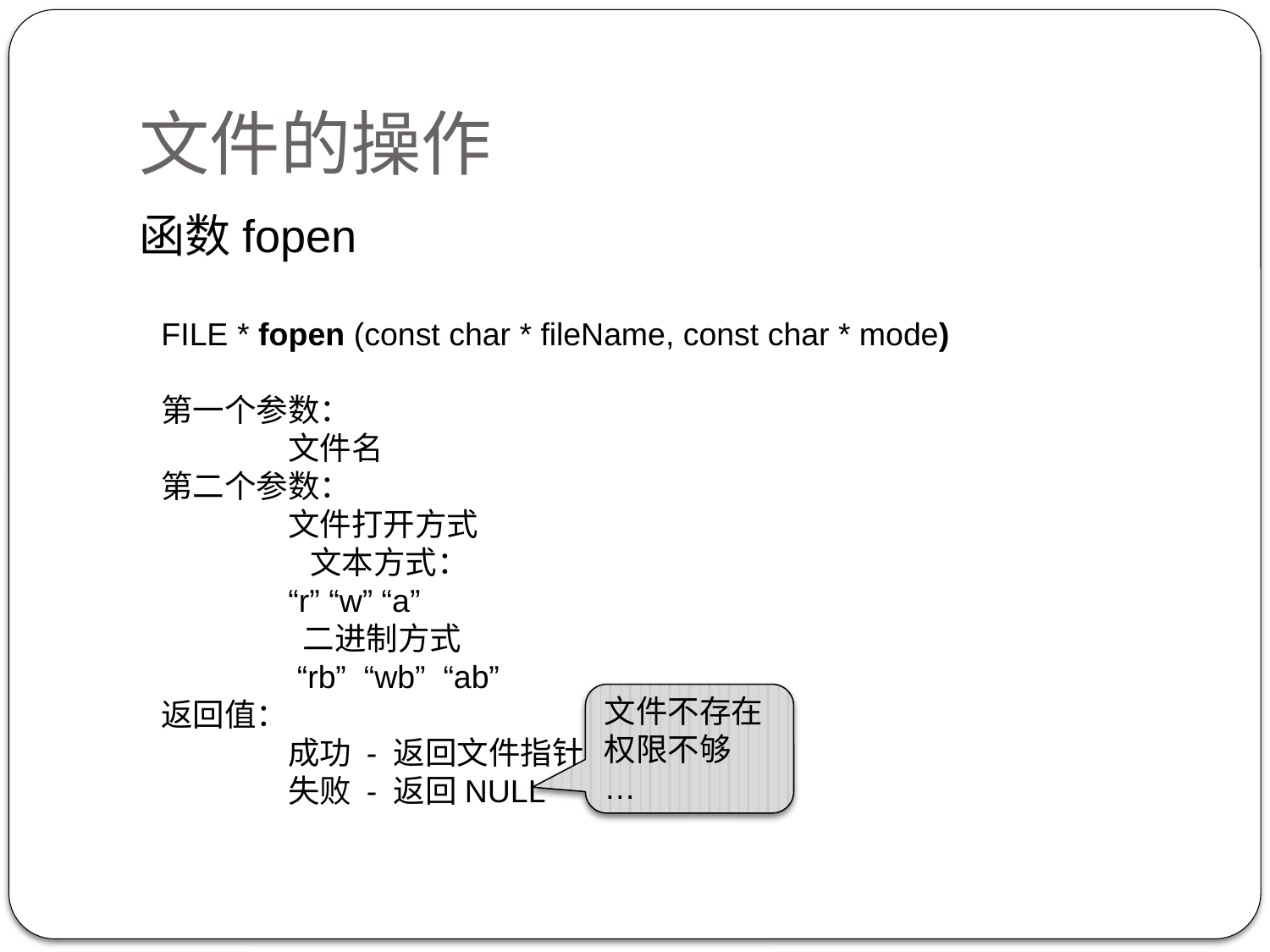

# 文件的操作
函数fopen

FILE * fopen (const char * fileName, const char * mode)

第一个参数：
	文件名
第二个参数：
	文件打开方式
  文本方式：
“r” “w” “a”
 二进制方式
 “rb”  “wb”  “ab”
返回值：
	成功 - 返回文件指针
	失败 - 返回NULL
文件不存在
权限不够
…